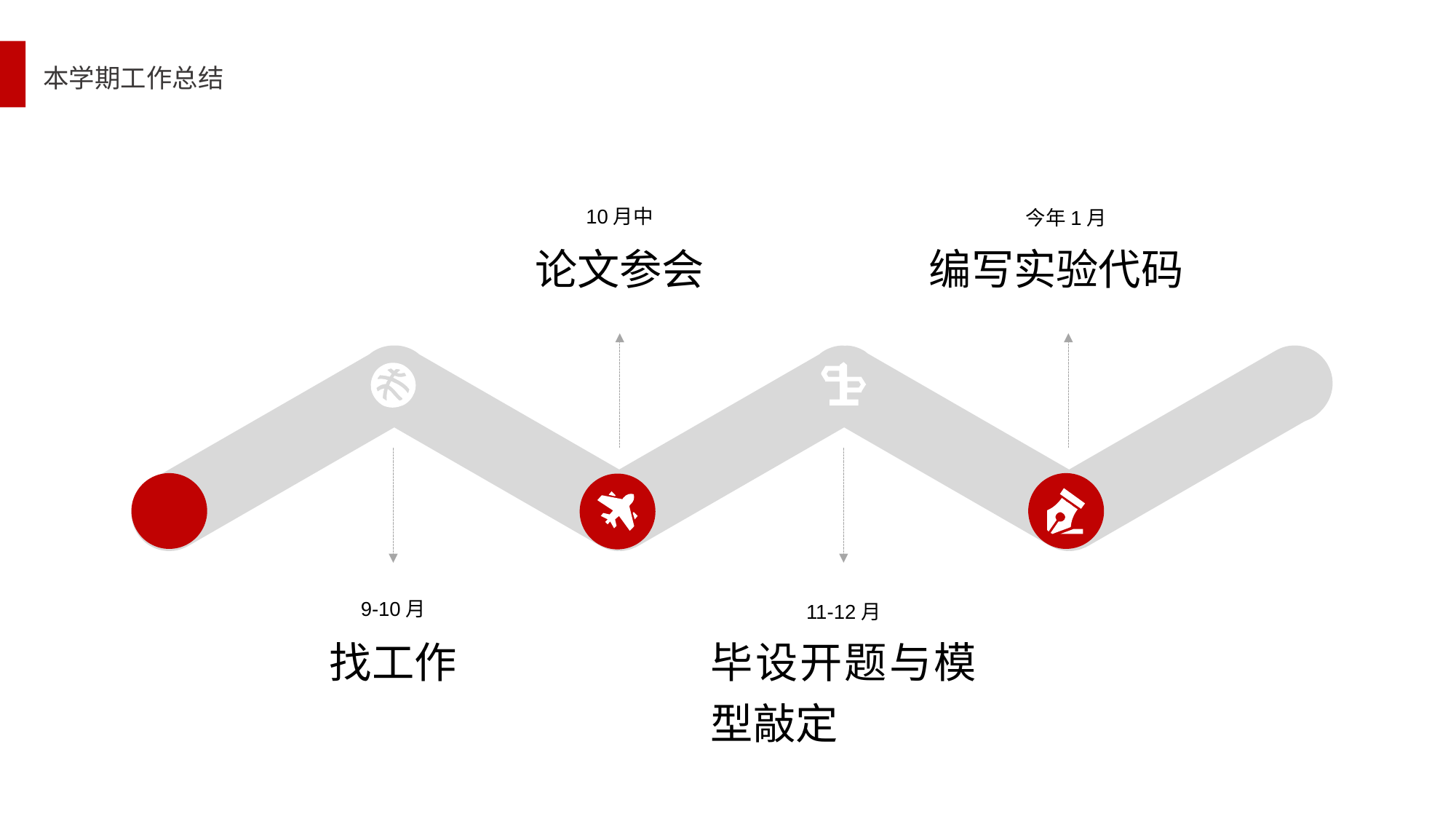

本学期工作总结

10月中
论文参会
今年1月
编写实验代码
9-10月
找工作
11-12月
毕设开题与模型敲定